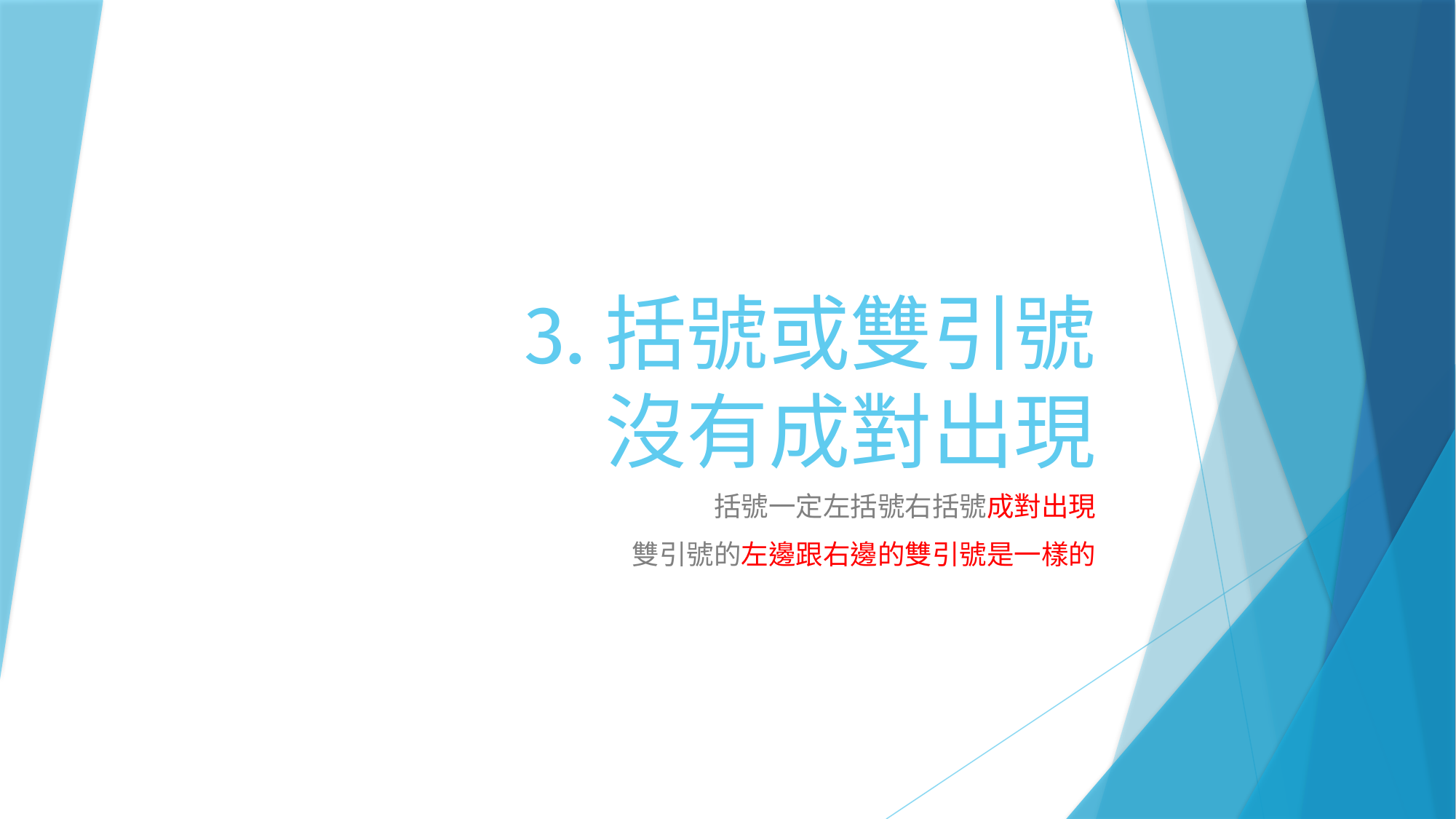

# 3.括號或雙引號 沒有成對出現
括號一定左括號右括號成對出現
雙引號的左邊跟右邊的雙引號是一樣的